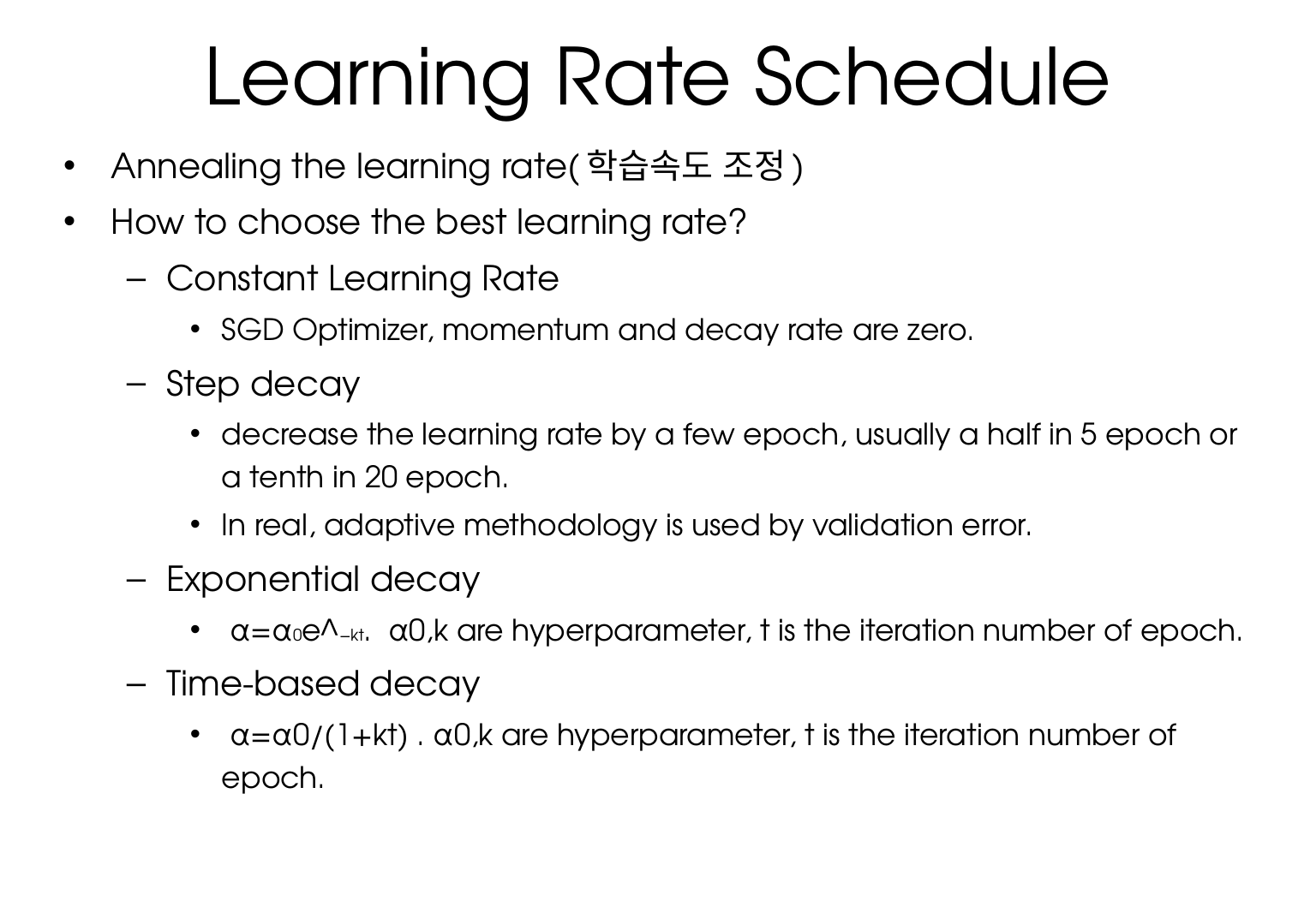

# Learning Rate Schedule
Annealing the learning rate(학습속도 조정)
How to choose the best learning rate?
Constant Learning Rate
SGD Optimizer, momentum and decay rate are zero.
Step decay
decrease the learning rate by a few epoch, usually a half in 5 epoch or a tenth in 20 epoch.
In real, adaptive methodology is used by validation error.
Exponential decay
 α=α0e^−kt.  α0,k are hyperparameter, t is the iteration number of epoch.
Time-based decay
 α=α0/(1+kt) . α0,k are hyperparameter, t is the iteration number of epoch.